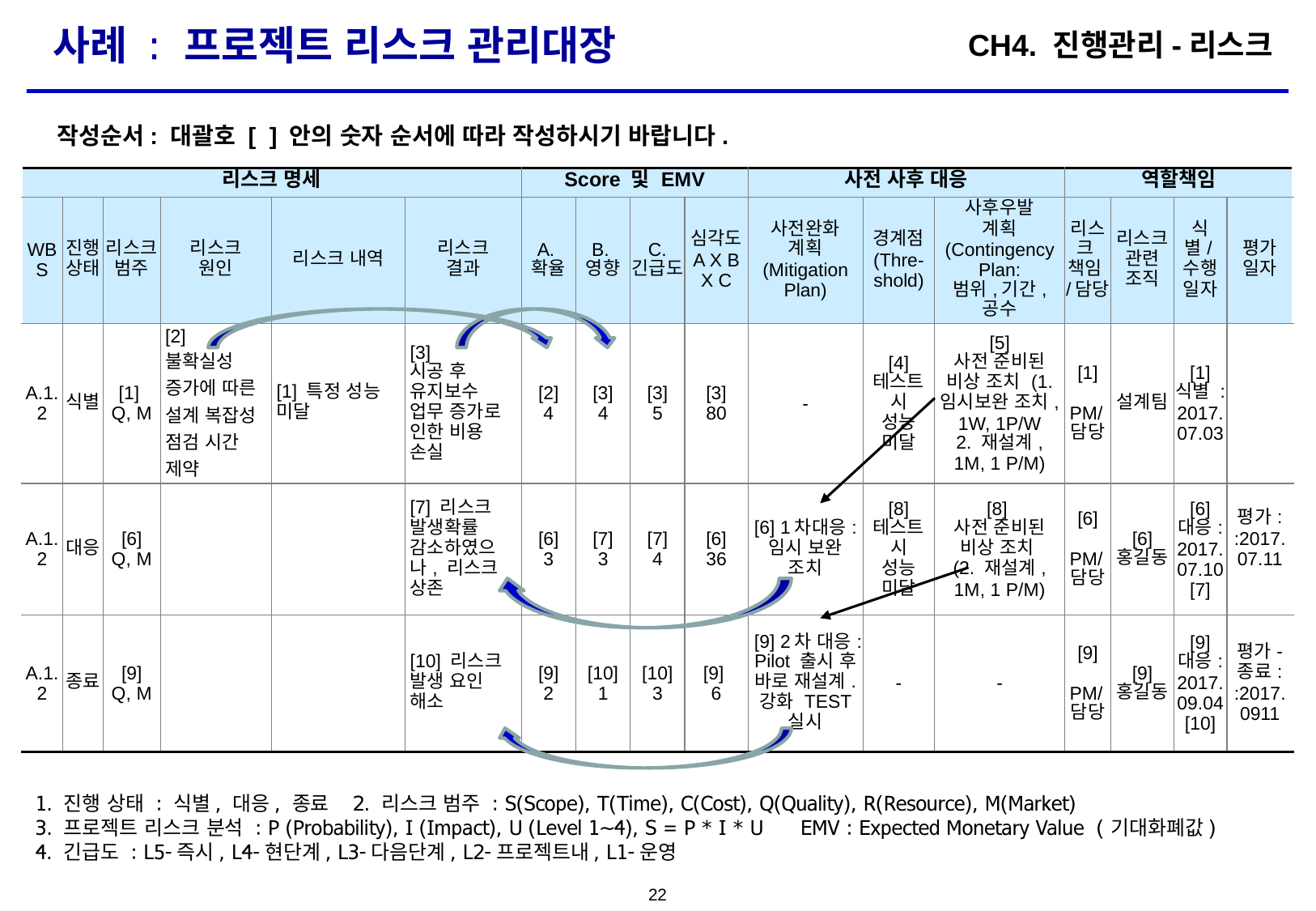

# 사례 : 프로젝트 리스크 관리대장
CH4. 진행관리-리스크
작성순서: 대괄호 [  ] 안의 숫자 순서에 따라 작성하시기 바랍니다.
| 리스크 명세 |  |  |  |  |  | Score 및 EMV |  |  |  | 사전 사후 대응 |  |  | 역할책임 |  |  |  |
| --- | --- | --- | --- | --- | --- | --- | --- | --- | --- | --- | --- | --- | --- | --- | --- | --- |
| WBS | 진행 상태 | 리스크 범주 | 리스크 원인 | 리스크 내역 | 리스크 결과 | A. 확율 | B. 영향 | C. 긴급도 | 심각도 A X B X C | 사전완화 계획 (Mitigation Plan) | 경계점 (Thre-shold) | 사후우발 계획 (Contingency Plan: 범위,기간, 공수 | 리스크 책임/담당 | 리스크 관련 조직 | 식별/수행일자 | 평가 일자 |
| A.1.2 | 식별 | [1] Q, M | [2] 불확실성 증가에 따른 설계 복잡성 점검 시간 제약 | [1] 특정 성능 미달 | [3] 시공 후 유지보수 업무 증가로 인한 비용 손실 | [2] 4 | [3] 4 | [3] 5 | [3] 80 | - | [4] 테스트 시 성능 미달 | [5] 사전 준비된 비상 조치 (1. 임시보완 조치, 1W, 1P/W 2. 재설계, 1M, 1 P/M) | [1] PM/담당 | 설계팀 | [1] 식별 : 2017.07.03 |  |
| A.1.2 | 대응 | [6] Q, M |  |  | [7] 리스크 발생확률 감소하였으나, 리스크 상존 | [6] 3 | [7] 3 | [7] 4 | [6] 36 | [6] 1차대응: 임시 보완 조치 | [8] 테스트 시 성능 미달 | [8] 사전 준비된 비상 조치 (2. 재설계, 1M, 1 P/M) | [6] PM/담당 | [6] 홍길동 | [6] 대응: 2017.07.10 [7] | 평가: :2017.07.11 |
| A.1.2 | 종료 | [9] Q, M |  |  | [10] 리스크 발생 요인 해소 | [9] 2 | [10] 1 | [10] 3 | [9] 6 | [9] 2차 대응: Pilot 출시 후 바로 재설계. 강화 TEST 실시 | - | - | [9] PM/담당 | [9] 홍길동 | [9] 대응: 2017.09.04 [10] | 평가- 종료: :2017.0911 |

1. 진행 상태 : 식별, 대응, 종료   2. 리스크 범주 : S(Scope), T(Time), C(Cost), Q(Quality), R(Resource), M(Market)
3. 프로젝트 리스크 분석 : P (Probability), I (Impact), U (Level 1~4), S = P * I * U      EMV : Expected Monetary Value  (기대화폐값)
4. 긴급도 : L5-즉시, L4-현단계, L3-다음단계, L2-프로젝트내, L1-운영